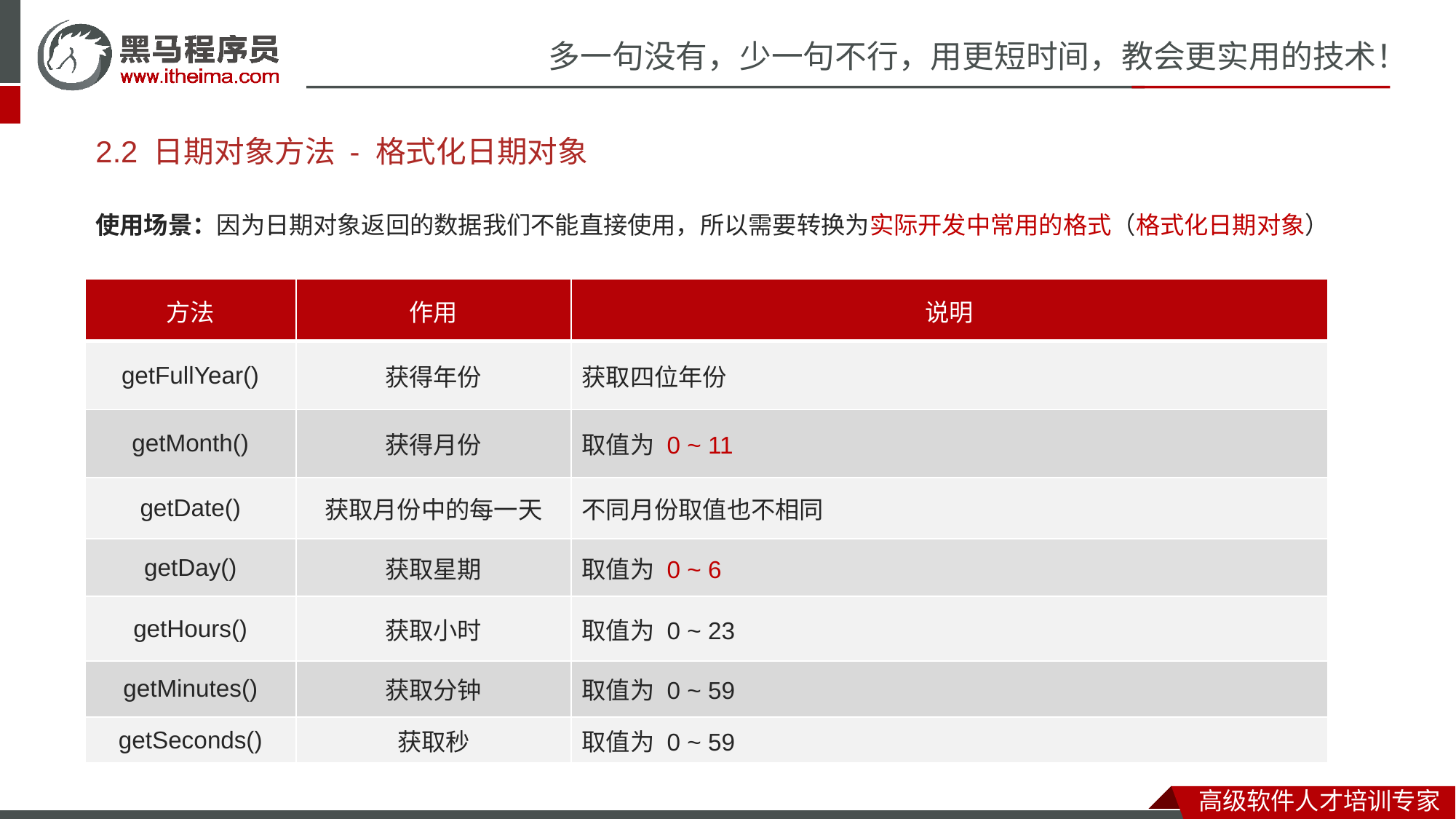

# 2.2 日期对象方法 - 格式化日期对象
使用场景：因为日期对象返回的数据我们不能直接使用，所以需要转换为实际开发中常用的格式（格式化日期对象）

| 方法 | 作用 | 说明 |
| --- | --- | --- |
| getFullYear() | 获得年份 | 获取四位年份 |
| getMonth() | 获得月份 | 取值为 0 ~ 11 |
| getDate() | 获取月份中的每一天 | 不同月份取值也不相同 |
| getDay() | 获取星期 | 取值为 0 ~ 6 |
| getHours() | 获取小时 | 取值为 0 ~ 23 |
| getMinutes() | 获取分钟 | 取值为 0 ~ 59 |
| getSeconds() | 获取秒 | 取值为 0 ~ 59 |